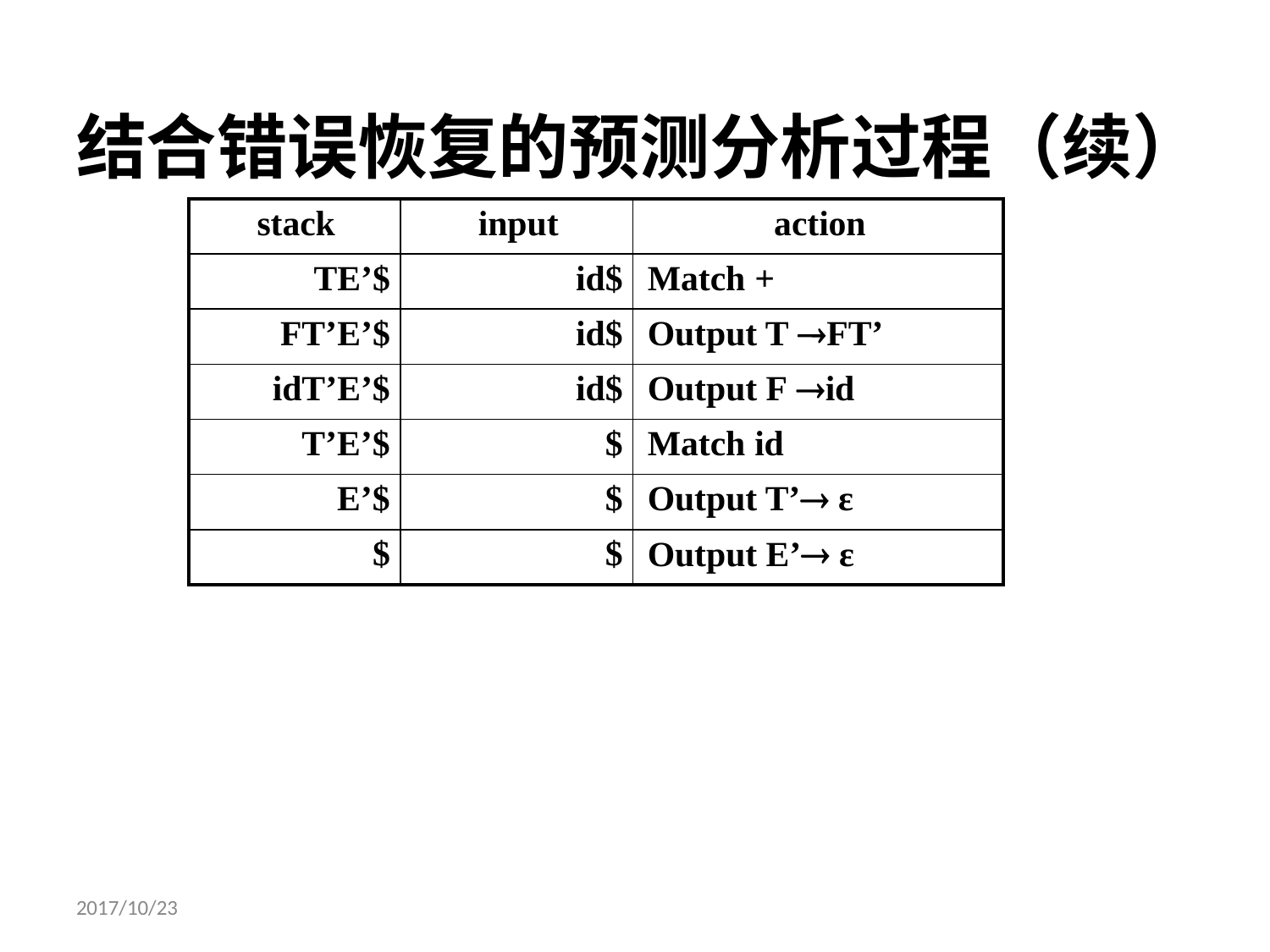

# 结合错误恢复的预测分析过程（续）
| stack | input | action |
| --- | --- | --- |
| TE’$ | id$ | Match + |
| FT’E’$ | id$ | Output T →FT’ |
| idT’E’$ | id$ | Output F →id |
| T’E’$ | $ | Match id |
| E’$ | $ | Output T’→ ε |
| $ | $ | Output E’→ ε |
2017/10/23
82